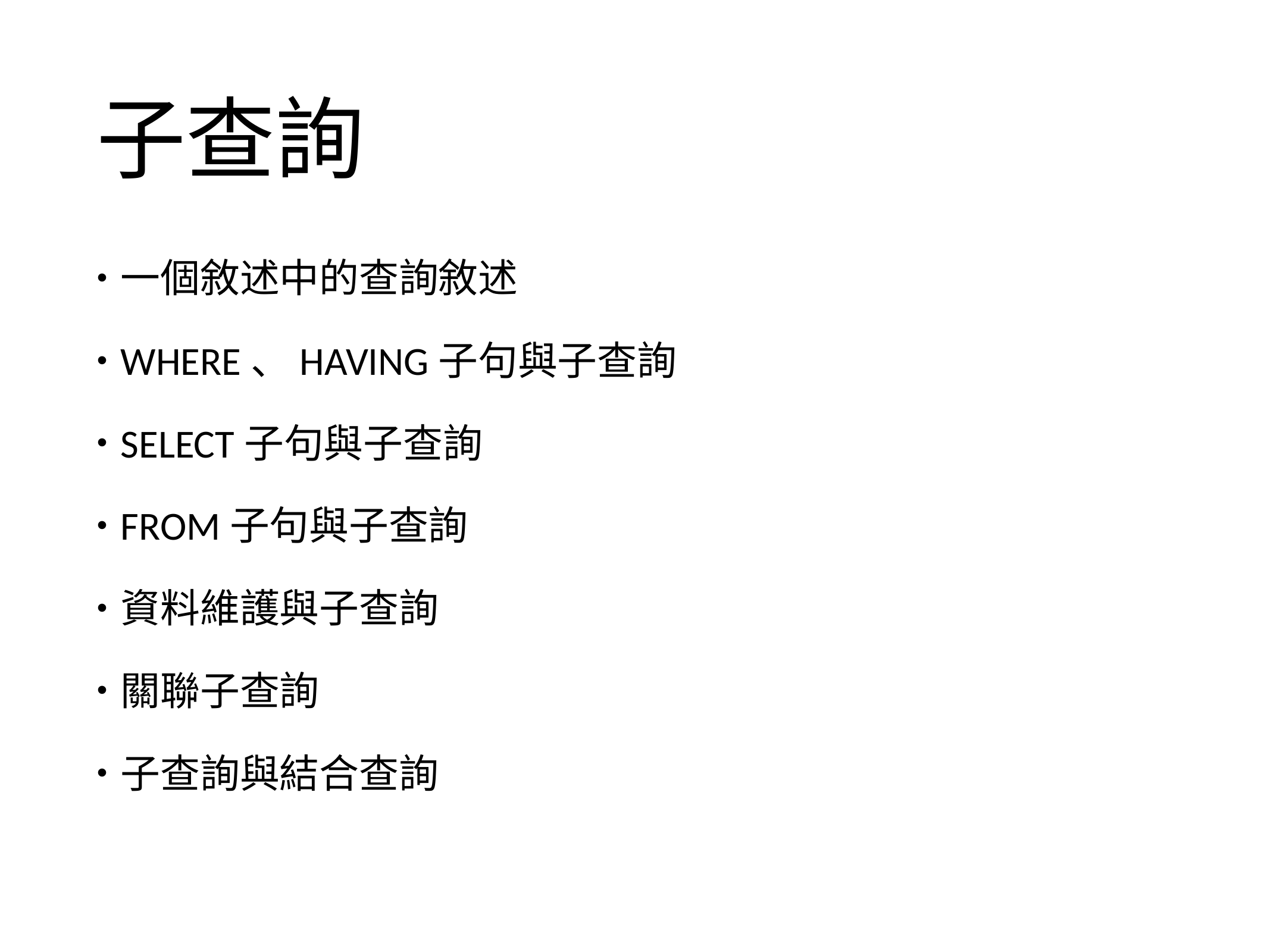

# 子查詢
一個敘述中的查詢敘述
WHERE、HAVING子句與子查詢
SELECT子句與子查詢
FROM子句與子查詢
資料維護與子查詢
關聯子查詢
子查詢與結合查詢